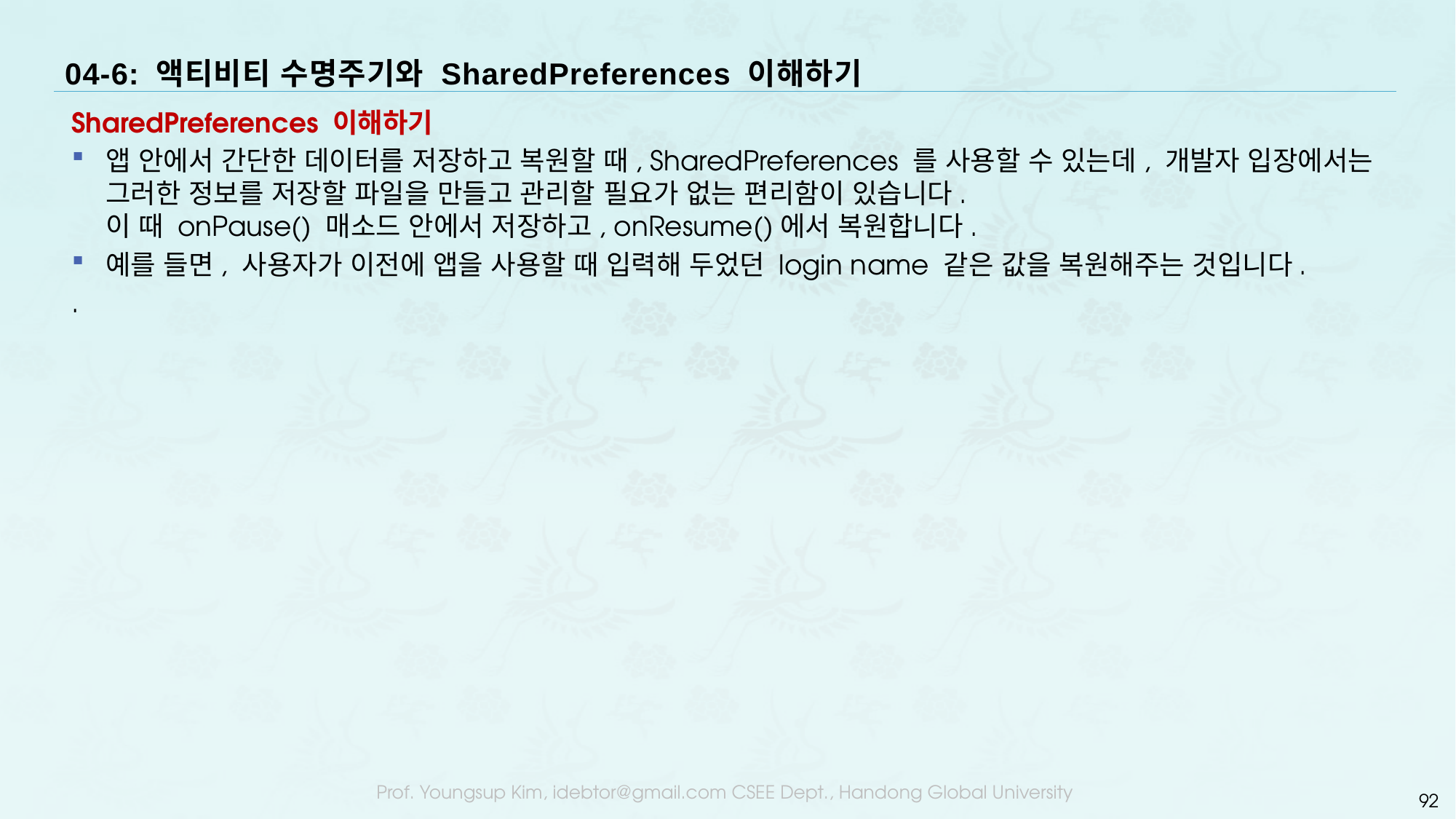

# 04-6: 액티비티 수명주기와 SharedPreferences 이해하기
SharedPreferences 이해하기
앱 안에서 간단한 데이터를 저장하고 복원할 때, SharedPreferences 를 사용할 수 있는데, 개발자 입장에서는 그러한 정보를 저장할 파일을 만들고 관리할 필요가 없는 편리함이 있습니다.
이 때 onPause() 매소드 안에서 저장하고, onResume()에서 복원합니다.
예를 들면, 사용자가 이전에 앱을 사용할 때 입력해 두었던 login name 같은 값을 복원해주는 것입니다.
.

92